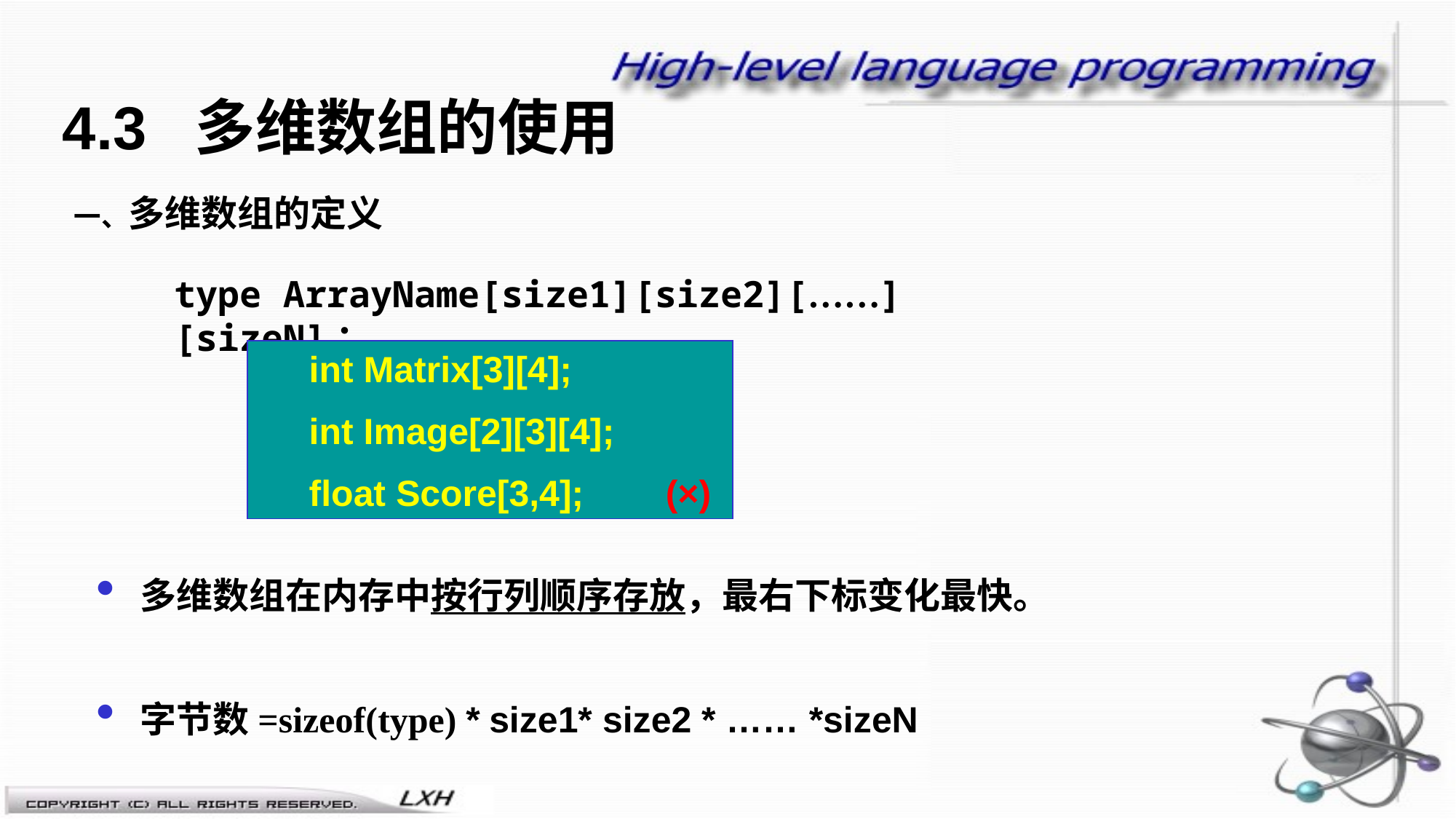

4.3  多维数组的使用
一、多维数组的定义
type ArrayName[size1][size2][……][sizeN]；
     int Matrix[3][4];
     int Image[2][3][4];
     float Score[3,4];        (×)
多维数组在内存中按行列顺序存放，最右下标变化最快。

字节数=sizeof(type) * size1* size2 * …… *sizeN